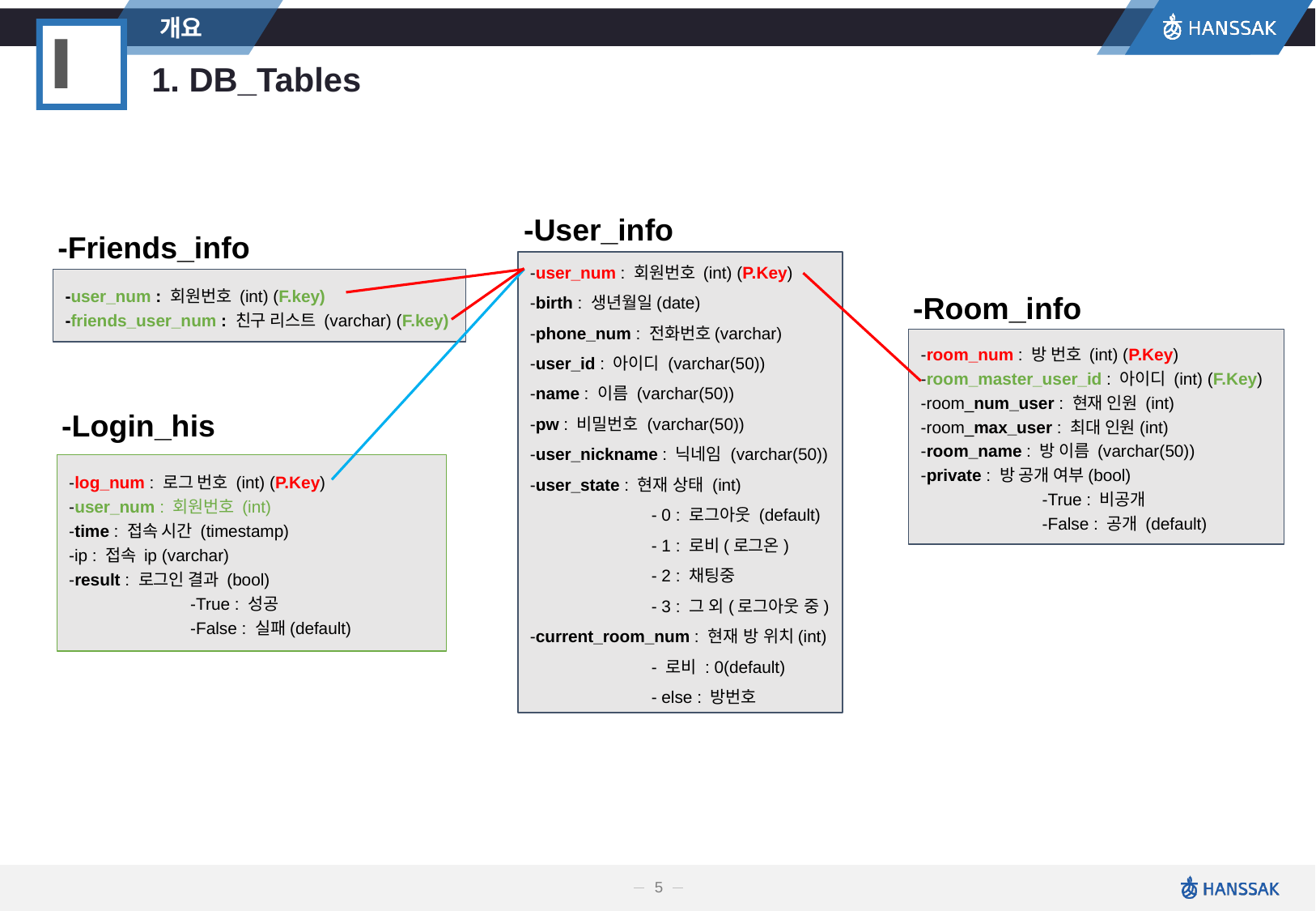

개요

Ⅰ
1. DB_Tables
-User_info
-user_num : 회원번호 (int) (P.Key)
-birth : 생년월일(date)
-phone_num : 전화번호(varchar)
-user_id : 아이디 (varchar(50))
-name : 이름 (varchar(50))
-pw : 비밀번호 (varchar(50))
-user_nickname : 닉네임 (varchar(50))
-user_state : 현재 상태 (int)
	- 0 : 로그아웃 (default)
	- 1 : 로비(로그온)
	- 2 : 채팅중
	- 3 : 그 외(로그아웃 중)
-current_room_num : 현재 방 위치(int)
	- 로비 : 0(default)
	- else : 방번호
-Friends_info
-user_num : 회원번호 (int) (F.key)
-friends_user_num : 친구 리스트 (varchar) (F.key)
-Room_info
-room_num : 방 번호 (int) (P.Key)
-room_master_user_id : 아이디 (int) (F.Key)
-room_num_user : 현재 인원 (int)
-room_max_user : 최대 인원(int)
-room_name : 방 이름 (varchar(50))
-private : 방 공개 여부(bool)
	-True : 비공개
	-False : 공개 (default)
-Login_his
-log_num : 로그 번호 (int) (P.Key)
-user_num : 회원번호 (int)
-time : 접속 시간 (timestamp)
-ip : 접속 ip (varchar)
-result : 로그인 결과 (bool)
	-True : 성공
	-False : 실패(default)